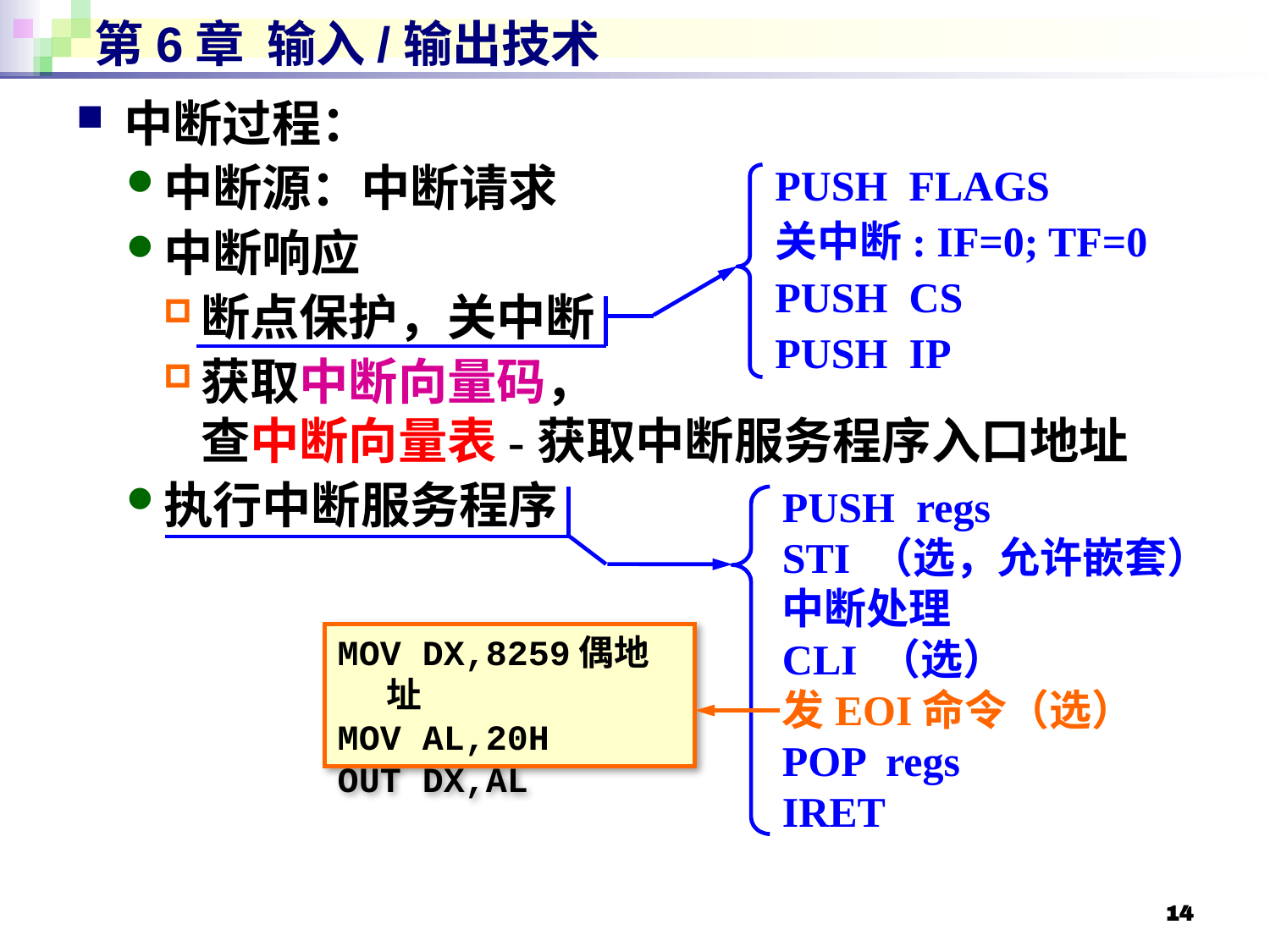

# 第6章  输入/输出技术
中断过程：
中断源：中断请求
中断响应
断点保护，关中断
获取中断向量码，
查中断向量表-获取中断服务程序入口地址
执行中断服务程序
PUSH  FLAGS
关中断: IF=0; TF=0
PUSH  CS
PUSH  IP

PUSH  regs
STI （选，允许嵌套）
中断处理
CLI （选）
发EOI命令（选）
POP  regs
IRET

MOV DX,8259偶地址
MOV AL,20H
OUT DX,AL
14